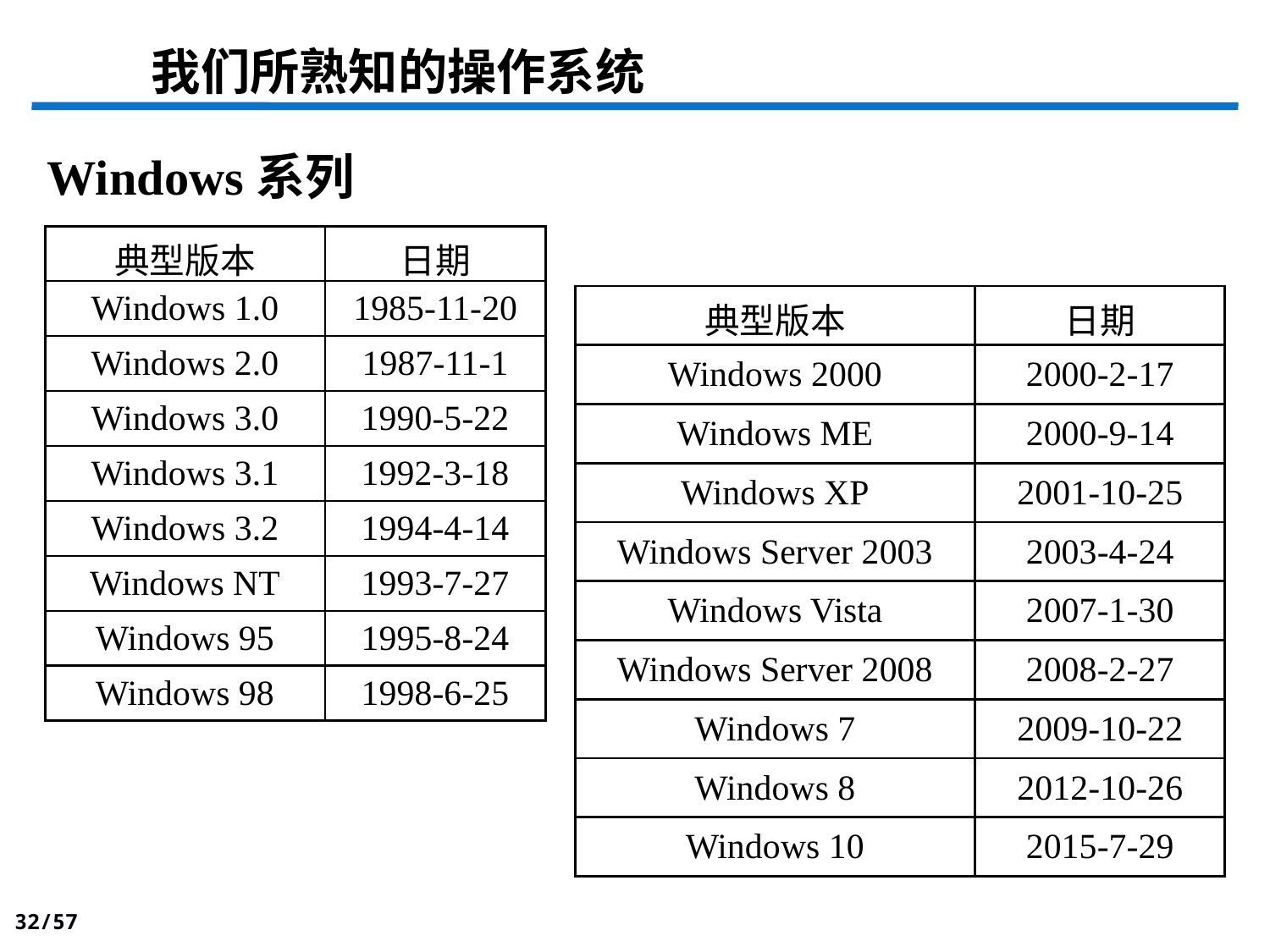

我们所熟知的操作系统
Windows系列
| 典型版本 | 日期 |
| --- | --- |
| Windows 1.0 | 1985-11-20 |
| Windows 2.0 | 1987-11-1 |
| Windows 3.0 | 1990-5-22 |
| Windows 3.1 | 1992-3-18 |
| Windows 3.2 | 1994-4-14 |
| Windows NT | 1993-7-27 |
| Windows 95 | 1995-8-24 |
| Windows 98 | 1998-6-25 |
| 典型版本 | 日期 |
| --- | --- |
| Windows 2000 | 2000-2-17 |
| Windows ME | 2000-9-14 |
| Windows XP | 2001-10-25 |
| Windows Server 2003 | 2003-4-24 |
| Windows Vista | 2007-1-30 |
| Windows Server 2008 | 2008-2-27 |
| Windows 7 | 2009-10-22 |
| Windows 8 | 2012-10-26 |
| Windows 10 | 2015-7-29 |